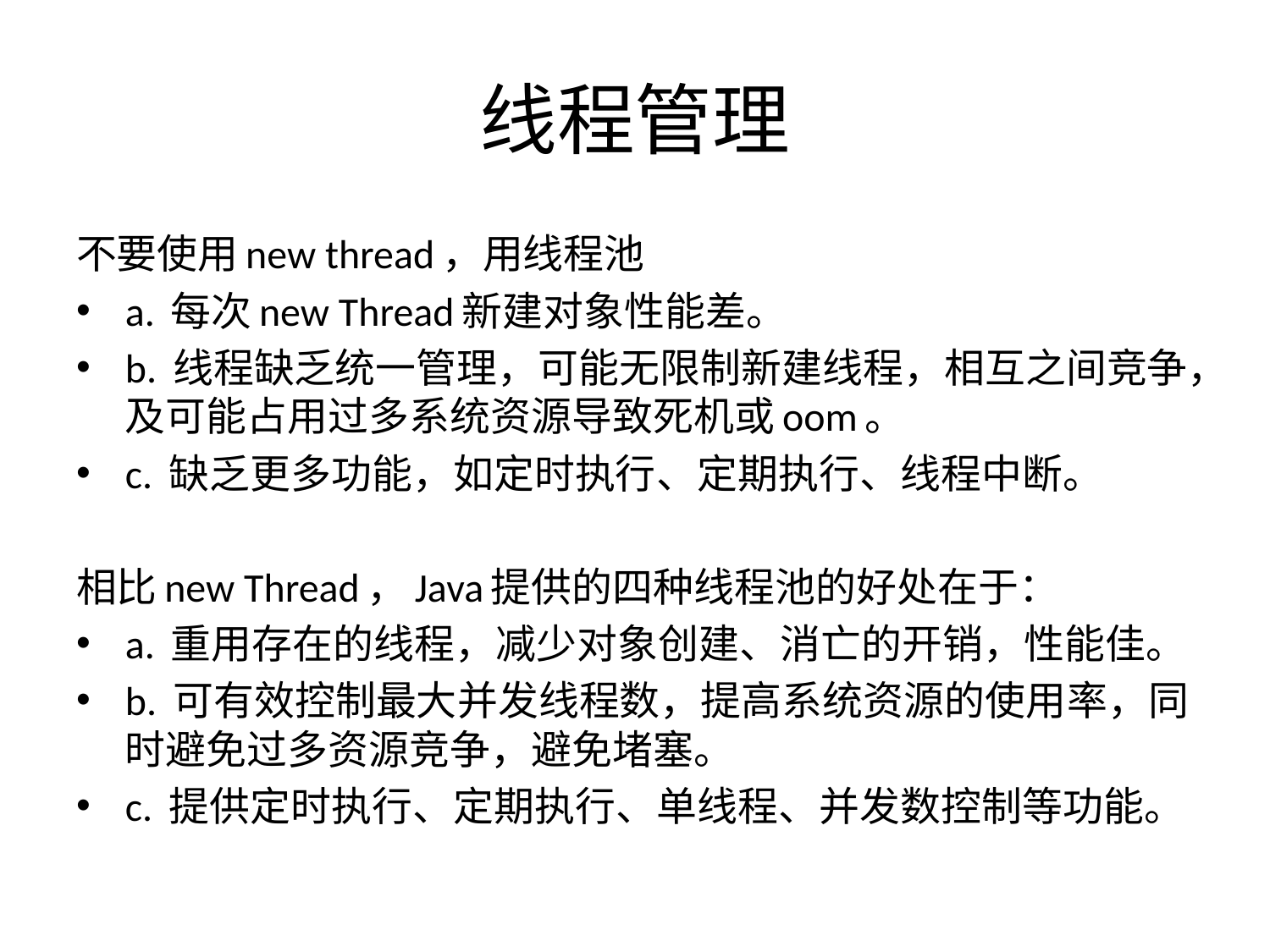

# 线程管理
不要使用new thread，用线程池
a. 每次new Thread新建对象性能差。
b. 线程缺乏统一管理，可能无限制新建线程，相互之间竞争，及可能占用过多系统资源导致死机或oom。
c. 缺乏更多功能，如定时执行、定期执行、线程中断。

相比new Thread，Java提供的四种线程池的好处在于：
a. 重用存在的线程，减少对象创建、消亡的开销，性能佳。
b. 可有效控制最大并发线程数，提高系统资源的使用率，同时避免过多资源竞争，避免堵塞。
c. 提供定时执行、定期执行、单线程、并发数控制等功能。